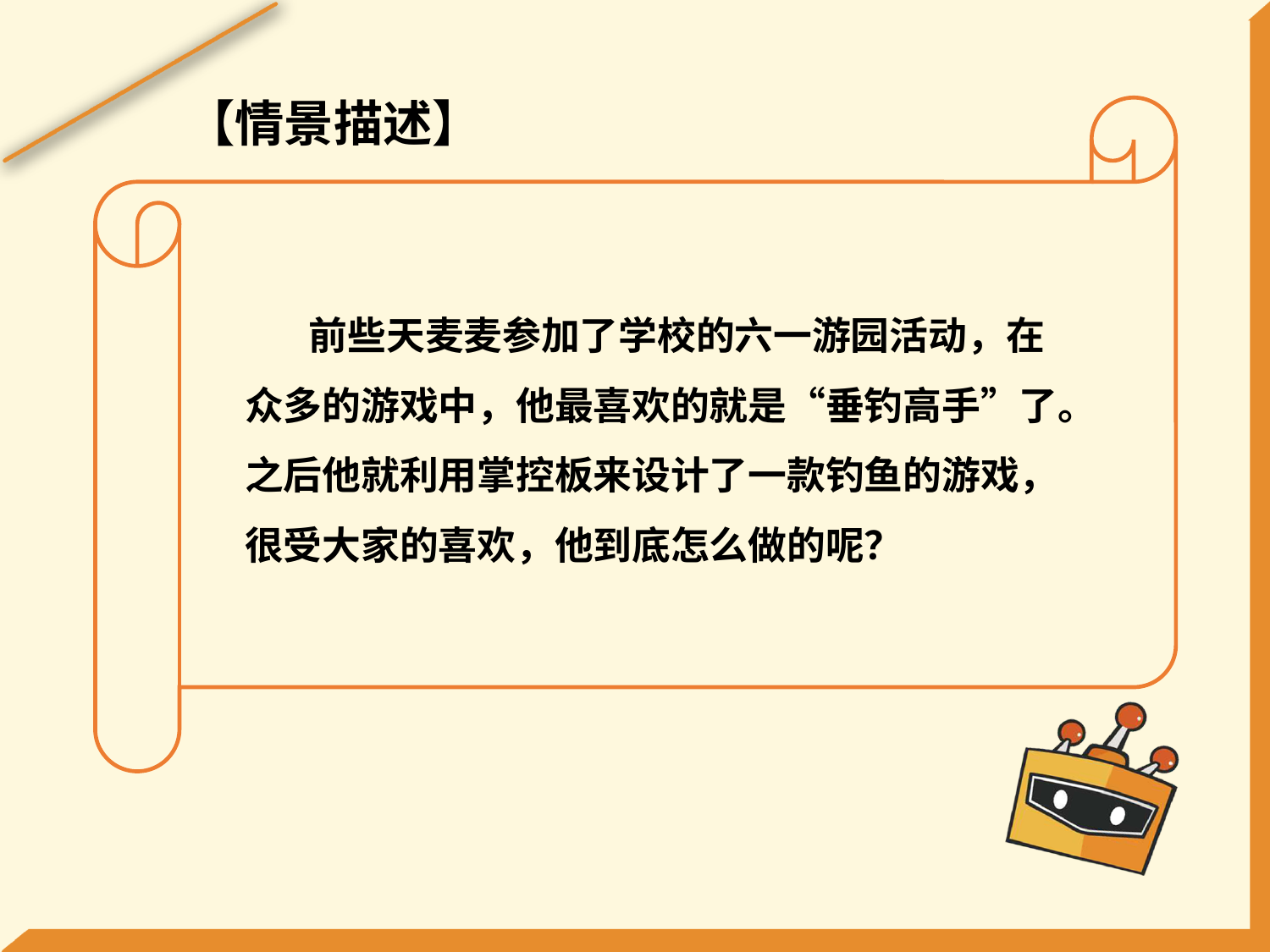

【情景描述】

  前些天麦麦参加了学校的六一游园活动，在众多的游戏中，他最喜欢的就是“垂钓高手”了。之后他就利用掌控板来设计了一款钓鱼的游戏，很受大家的喜欢，他到底怎么做的呢？